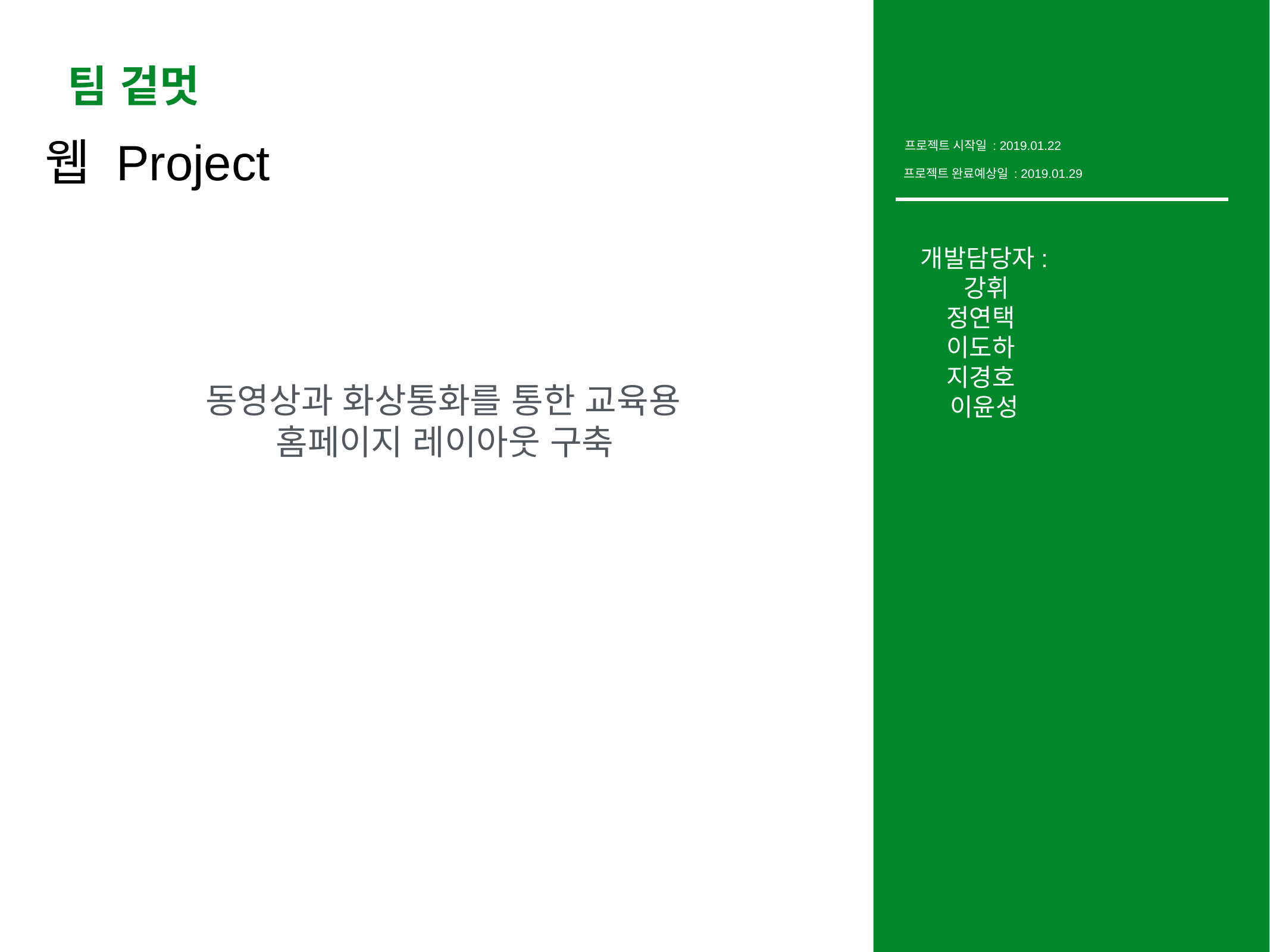

팀 겉멋
웹 Project
프로젝트 시작일 : 2019.01.22
프로젝트 완료예상일 : 2019.01.29

개발담당자:
 강휘
정연택
이도하
지경호
이윤성
동영상과 화상통화를 통한 교육용
홈페이지 레이아웃 구축